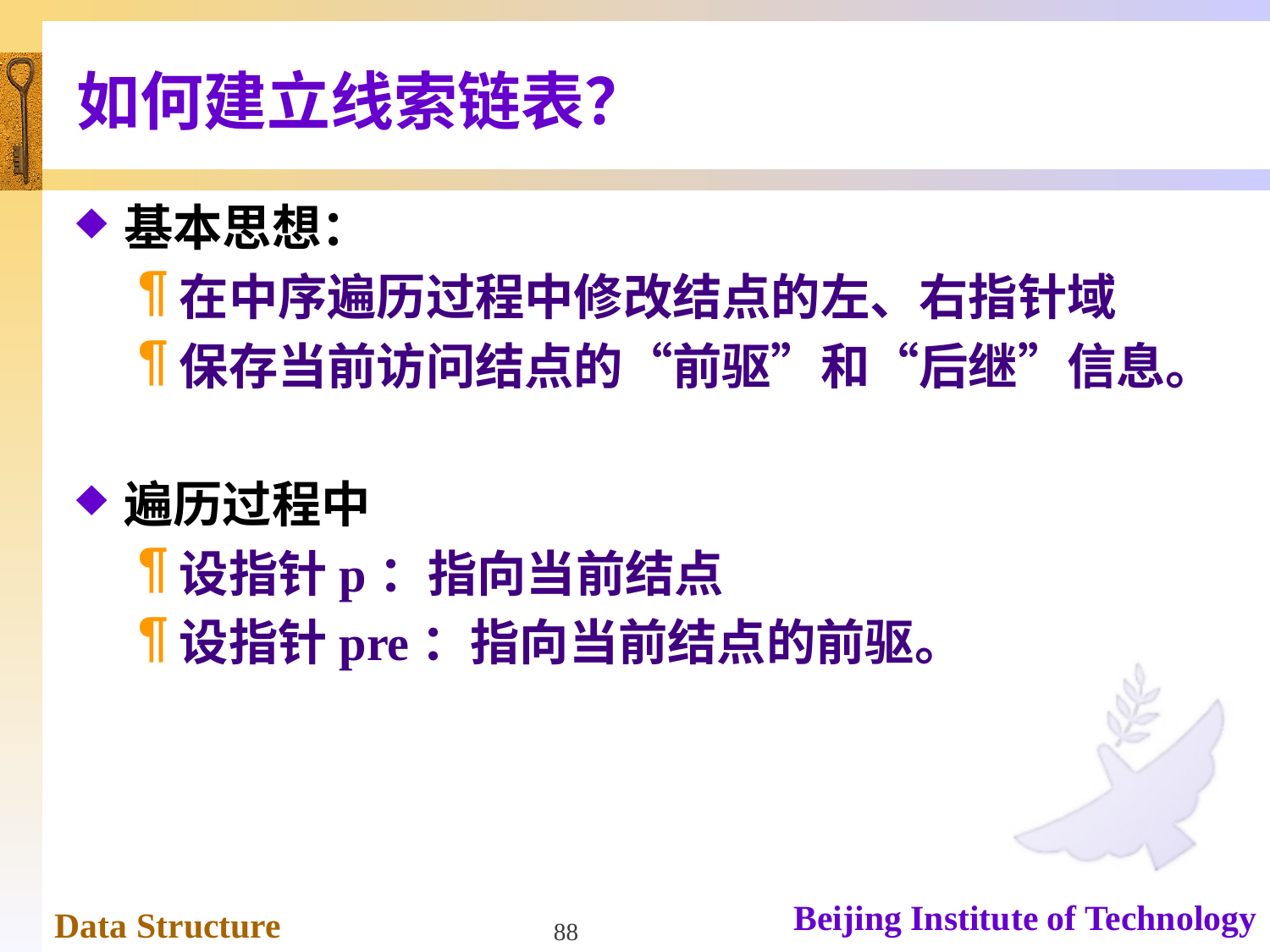

# 如何建立线索链表？
基本思想：
在中序遍历过程中修改结点的左、右指针域
保存当前访问结点的“前驱”和“后继”信息。

遍历过程中
设指针p：指向当前结点
设指针pre：指向当前结点的前驱。
88